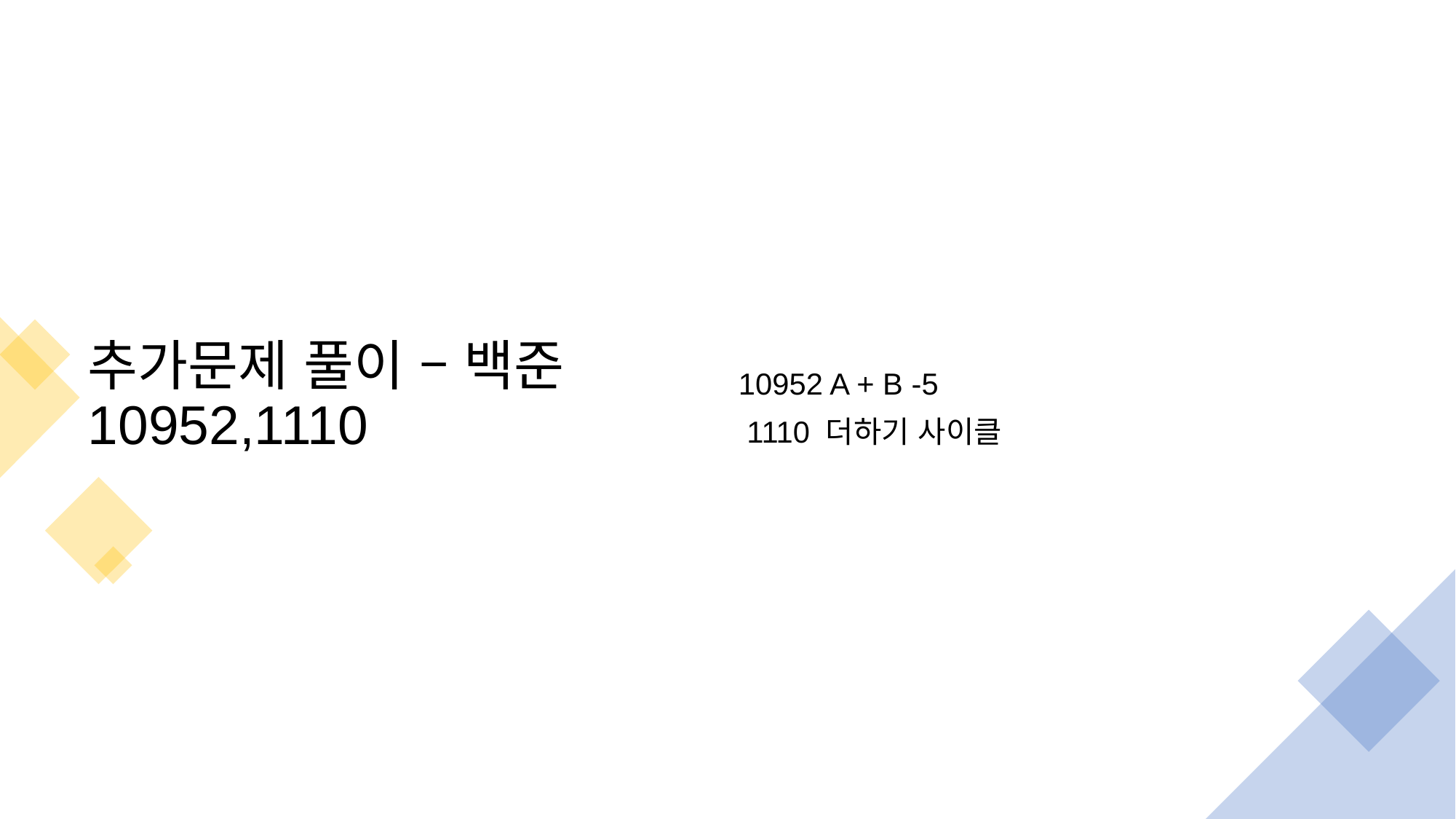

# 추가문제 풀이 – 백준10952,1110
10952 A + B -5
 1110 더하기 사이클